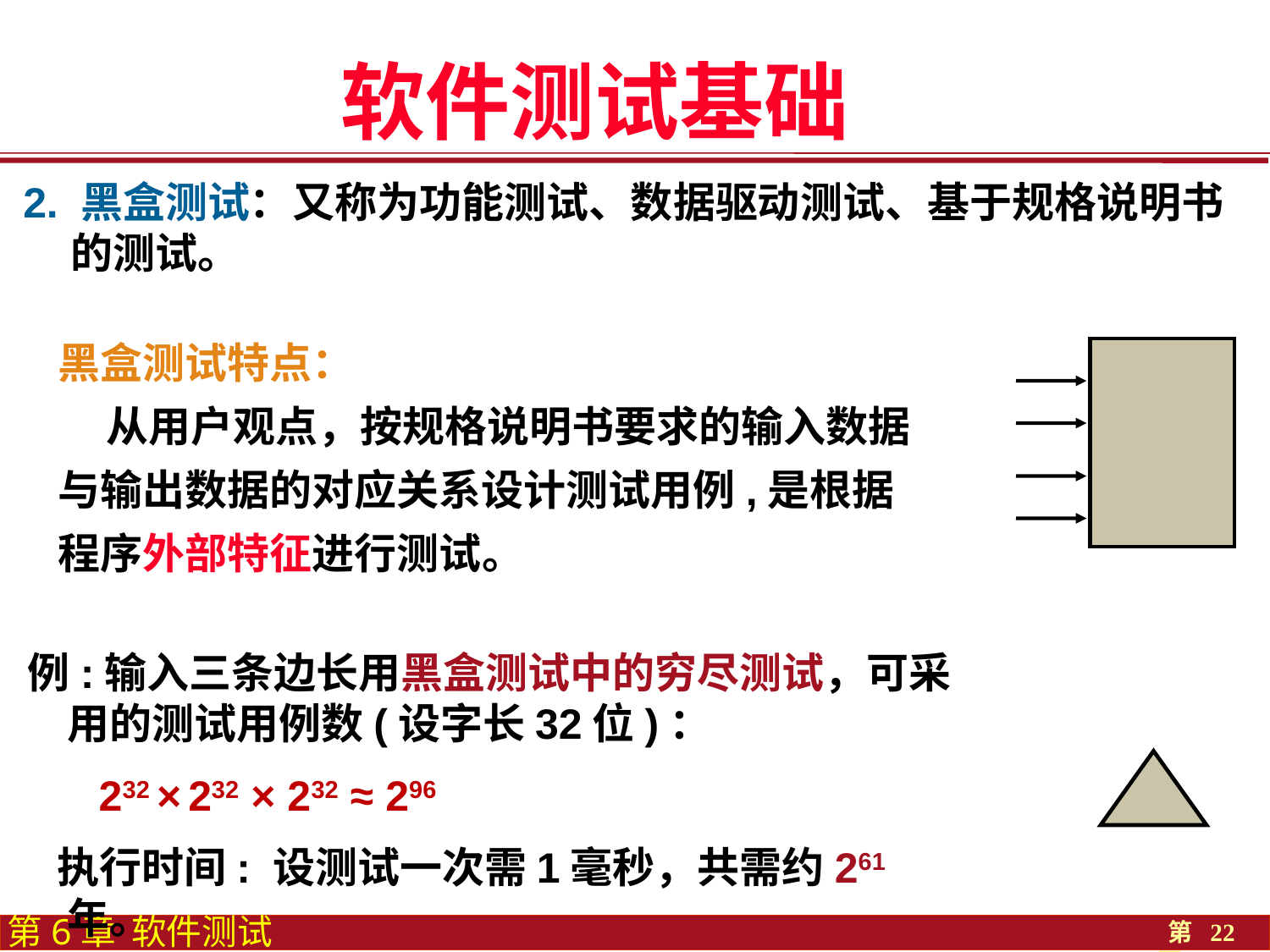

软件测试基础
2. 黑盒测试：又称为功能测试、数据驱动测试、基于规格说明书的测试。
黑盒测试特点：
    从用户观点，按规格说明书要求的输入数据与输出数据的对应关系设计测试用例,是根据程序外部特征进行测试。

例:输入三条边长用黑盒测试中的穷尽测试，可采用的测试用例数(设字长32位)：
      232 × 232 × 232 ≈ 296
  执行时间: 设测试一次需1毫秒，共需约261年。